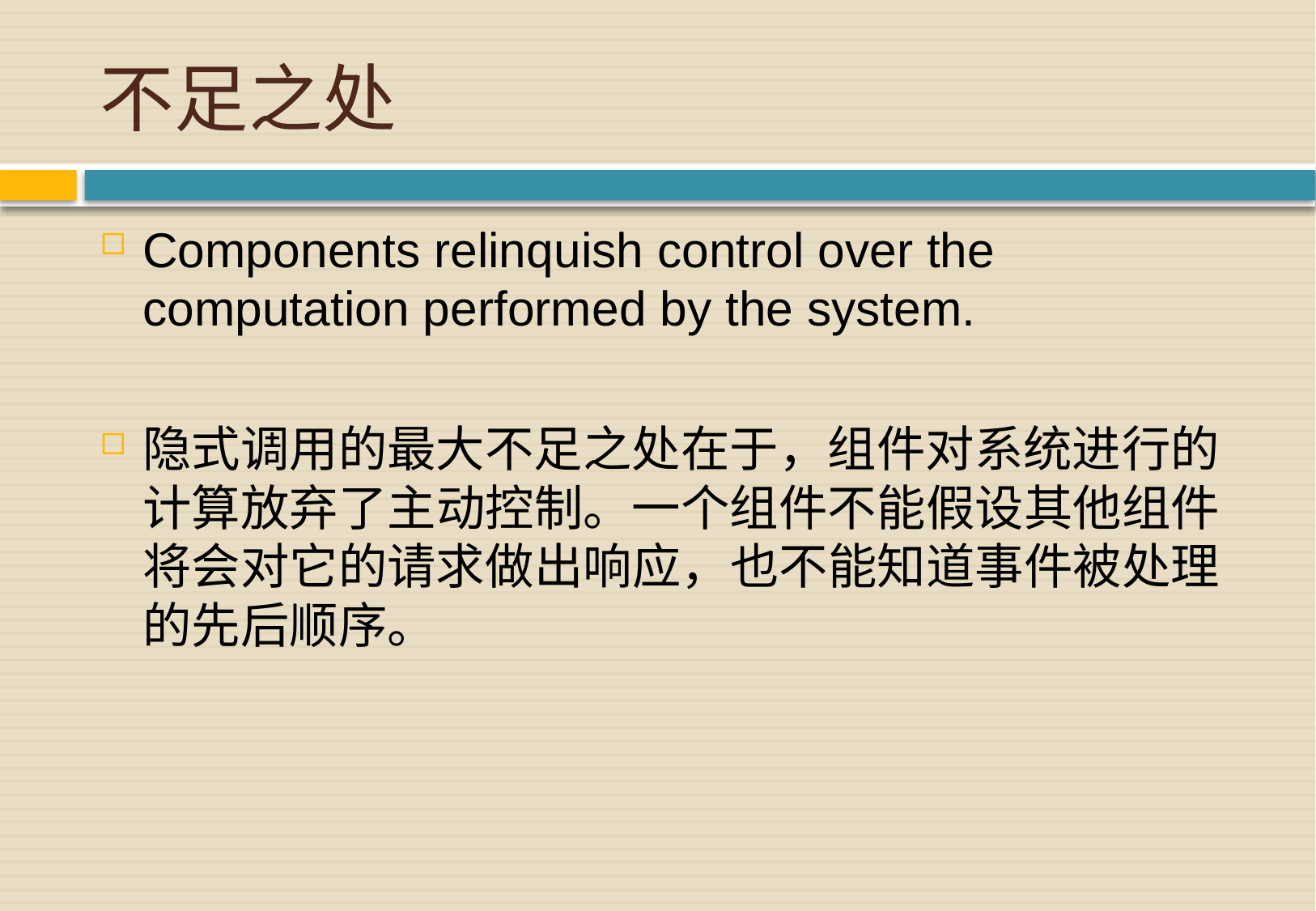

# 不足之处
Components relinquish control over the computation performed by the system.

隐式调用的最大不足之处在于，组件对系统进行的计算放弃了主动控制。一个组件不能假设其他组件将会对它的请求做出响应，也不能知道事件被处理的先后顺序。